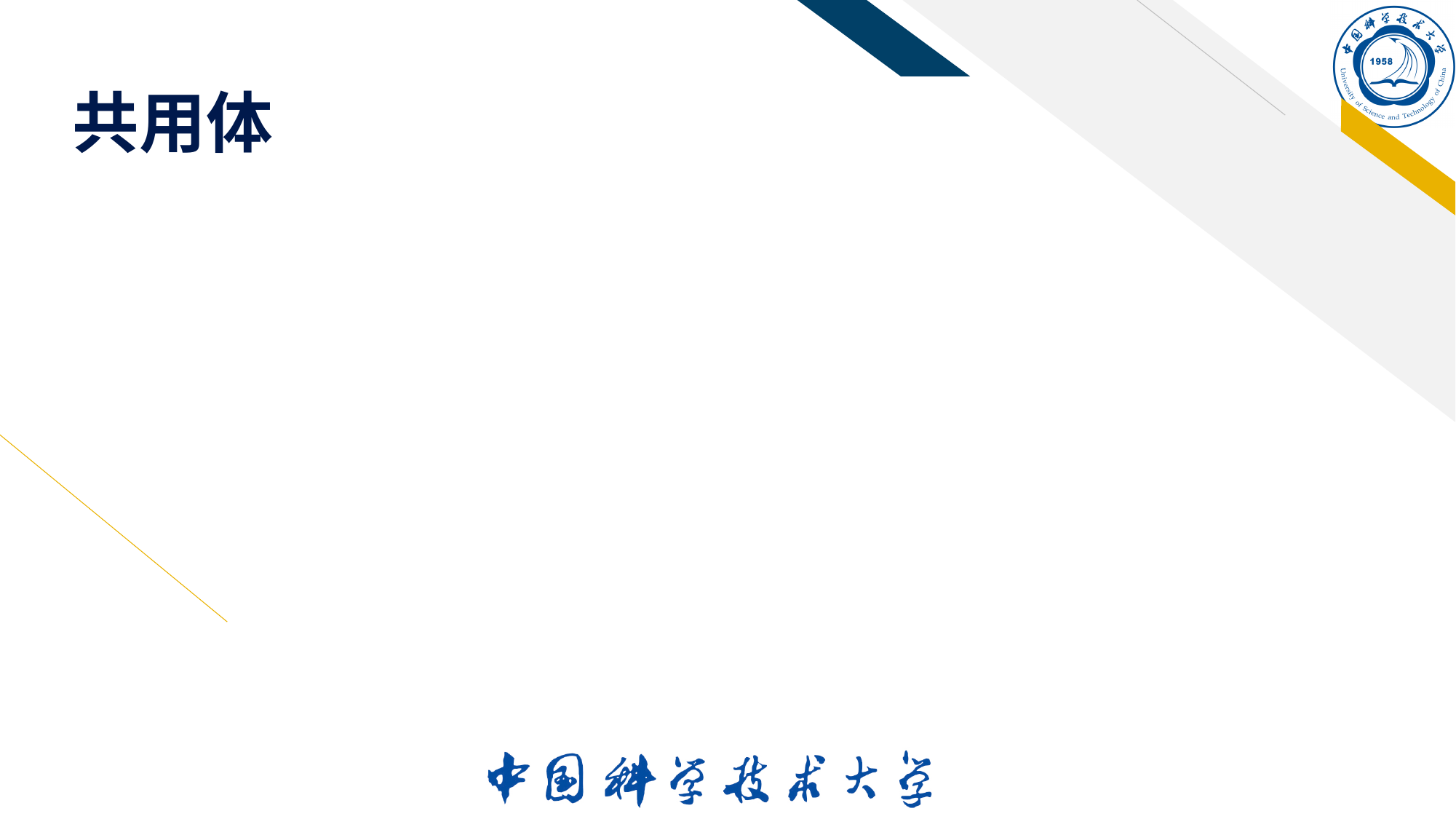

# 共用体
引用：引用共用体变量中的成员。
union Data a,b;
a.i=2;  b.i=a.i;

共用体变量不能整体引用:
printf(“%d”, a); //错误。